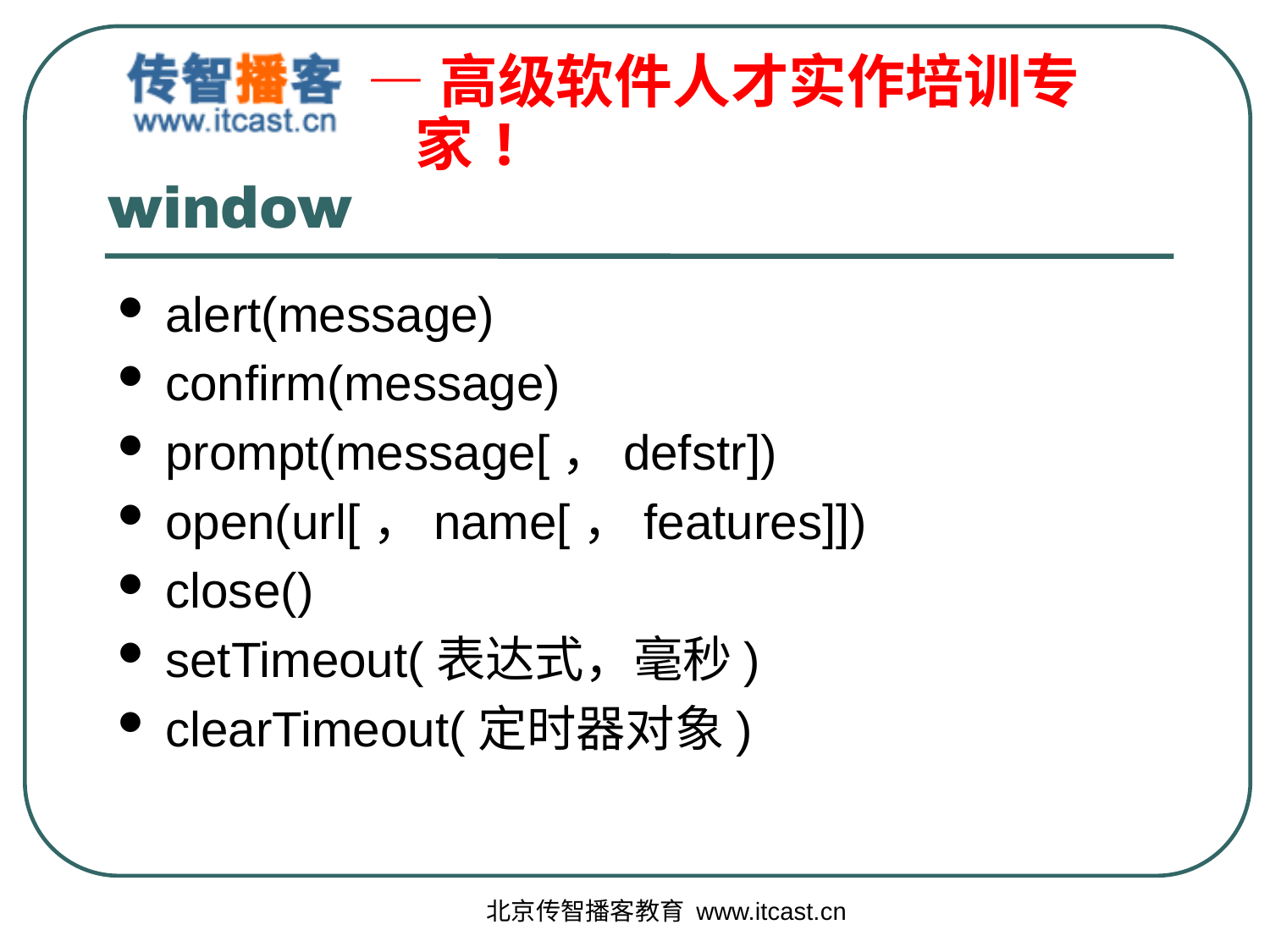

# window
alert(message)
confirm(message)
prompt(message[，defstr])
open(url[，name[，features]])
close()
setTimeout(表达式，毫秒)
clearTimeout(定时器对象)
北京传智播客教育 www.itcast.cn